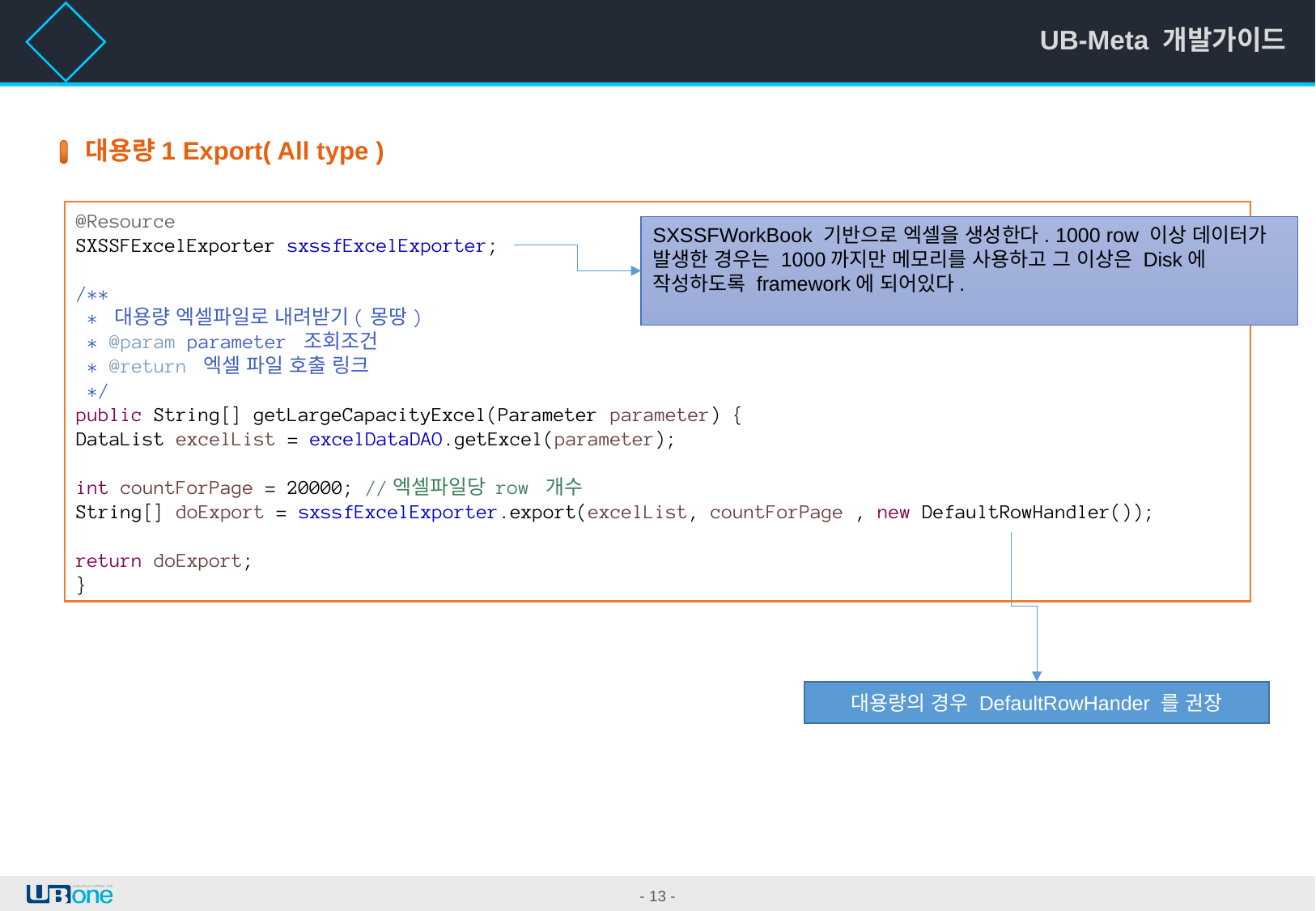

4     Java 부분 ( 서비스 ) – 3/4
대용량1 Export( All type )

@Resource
SXSSFExcelExporter sxssfExcelExporter;

/**
 * 대용량 엑셀파일로 내려받기(몽땅)
 * @param parameter 조회조건
 * @return 엑셀 파일 호출 링크
 */
public String[] getLargeCapacityExcel(Parameter parameter) {
DataList excelList = excelDataDAO.getExcel(parameter);

int countForPage = 20000; //엑셀파일당 row 개수
String[] doExport = sxssfExcelExporter.export(excelList, countForPage , new DefaultRowHandler());

return doExport;
}
SXSSFWorkBook 기반으로 엑셀을 생성한다. 1000 row 이상 데이터가 발생한 경우는 1000까지만 메모리를 사용하고 그 이상은 Disk에 작성하도록 framework에 되어있다.

대용량의 경우 DefaultRowHander 를 권장